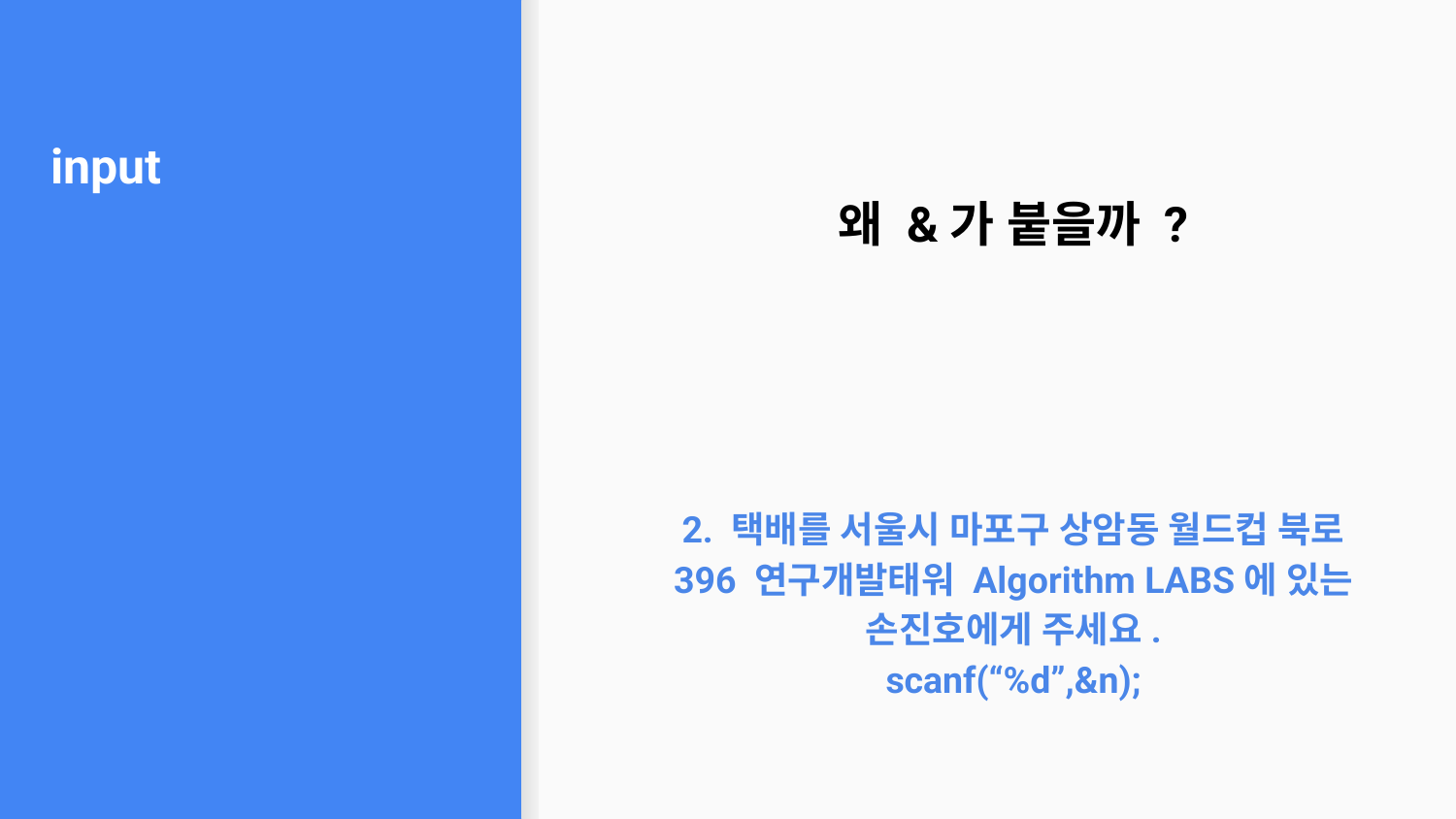

# input
왜 &가 붙을까 ?

2. 택배를 서울시 마포구 상암동 월드컵 북로 396 연구개발태워 Algorithm LABS에 있는 손진호에게 주세요.
scanf(“%d”,&n);